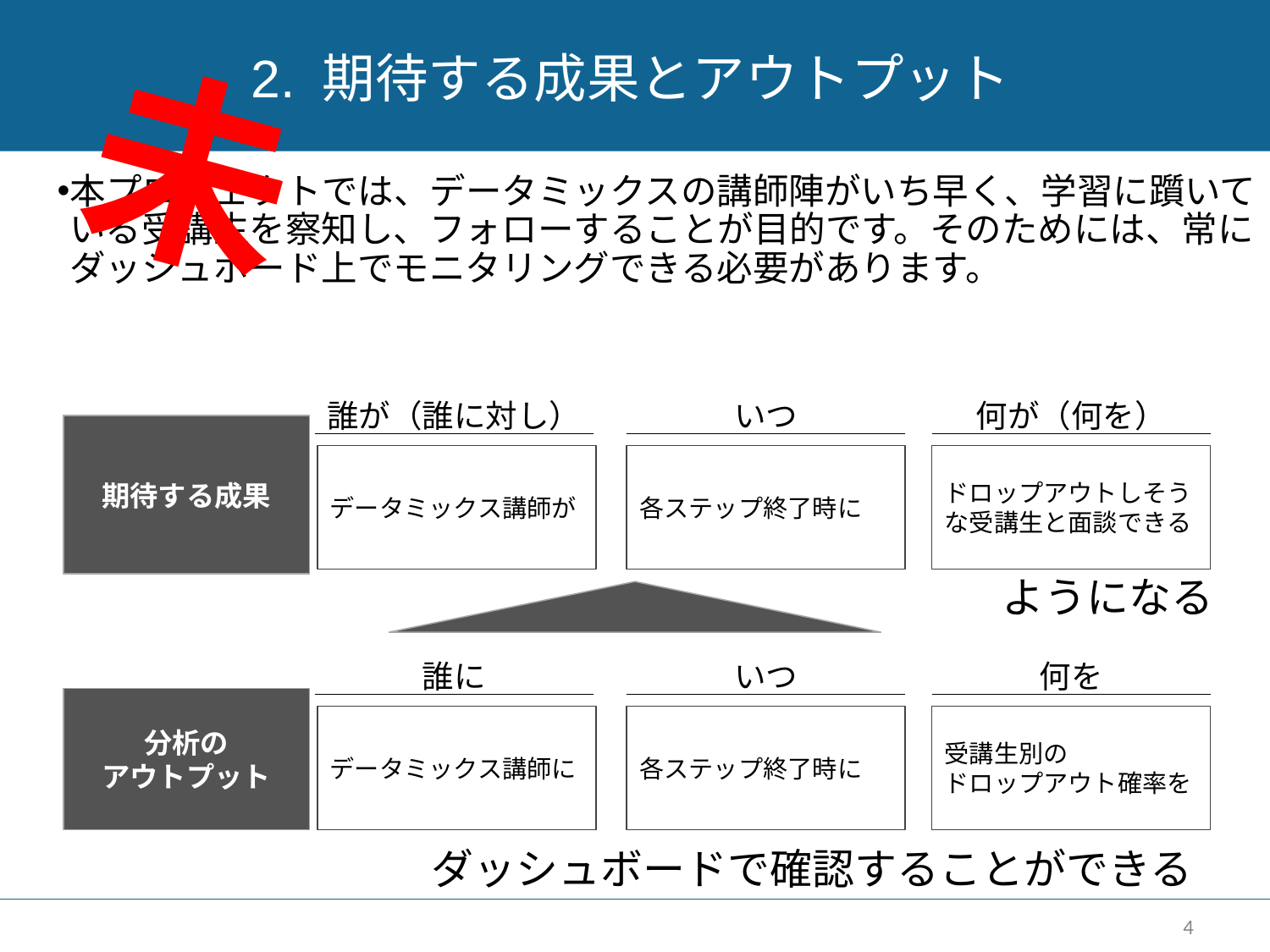

# 2. 期待する成果とアウトプット
未
本プロジェクトでは、データミックスの講師陣がいち早く、学習に躓いている受講生を察知し、フォローすることが目的です。そのためには、常にダッシュボード上でモニタリングできる必要があります。
誰が（誰に対し）
いつ
何が（何を）
期待する成果
データミックス講師が
各ステップ終了時に
ドロップアウトしそうな受講生と面談できる
ようになる

誰に
いつ
何を
分析の
アウトプット
データミックス講師に
各ステップ終了時に
受講生別の
ドロップアウト確率を
ダッシュボードで確認することができる
4